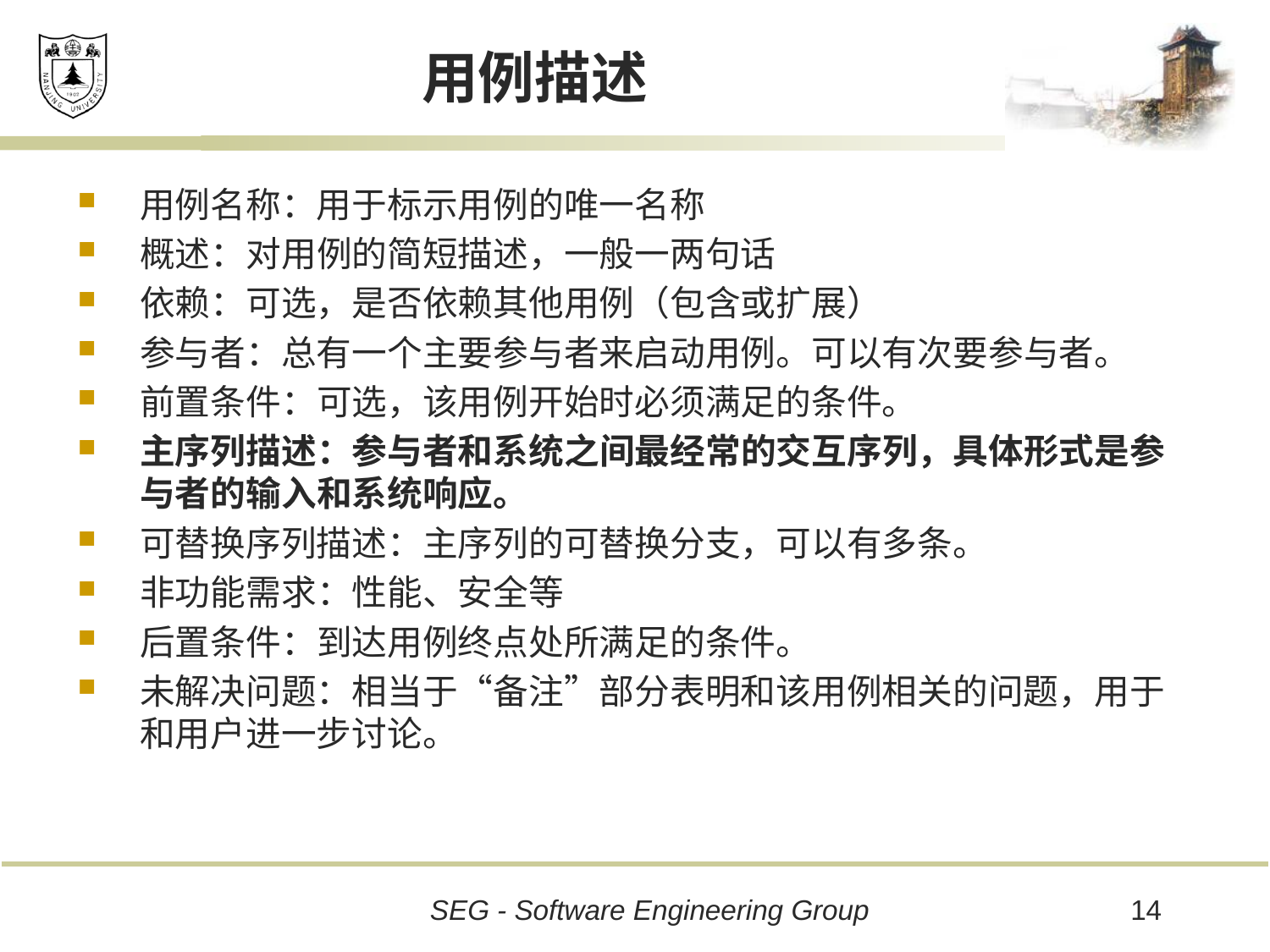

# 用例描述
用例名称：用于标示用例的唯一名称
概述：对用例的简短描述，一般一两句话
依赖：可选，是否依赖其他用例（包含或扩展）
参与者：总有一个主要参与者来启动用例。可以有次要参与者。
前置条件：可选，该用例开始时必须满足的条件。
主序列描述：参与者和系统之间最经常的交互序列，具体形式是参与者的输入和系统响应。
可替换序列描述：主序列的可替换分支，可以有多条。
非功能需求：性能、安全等
后置条件：到达用例终点处所满足的条件。
未解决问题：相当于“备注”部分表明和该用例相关的问题，用于和用户进一步讨论。
14
SEG - Software Engineering Group